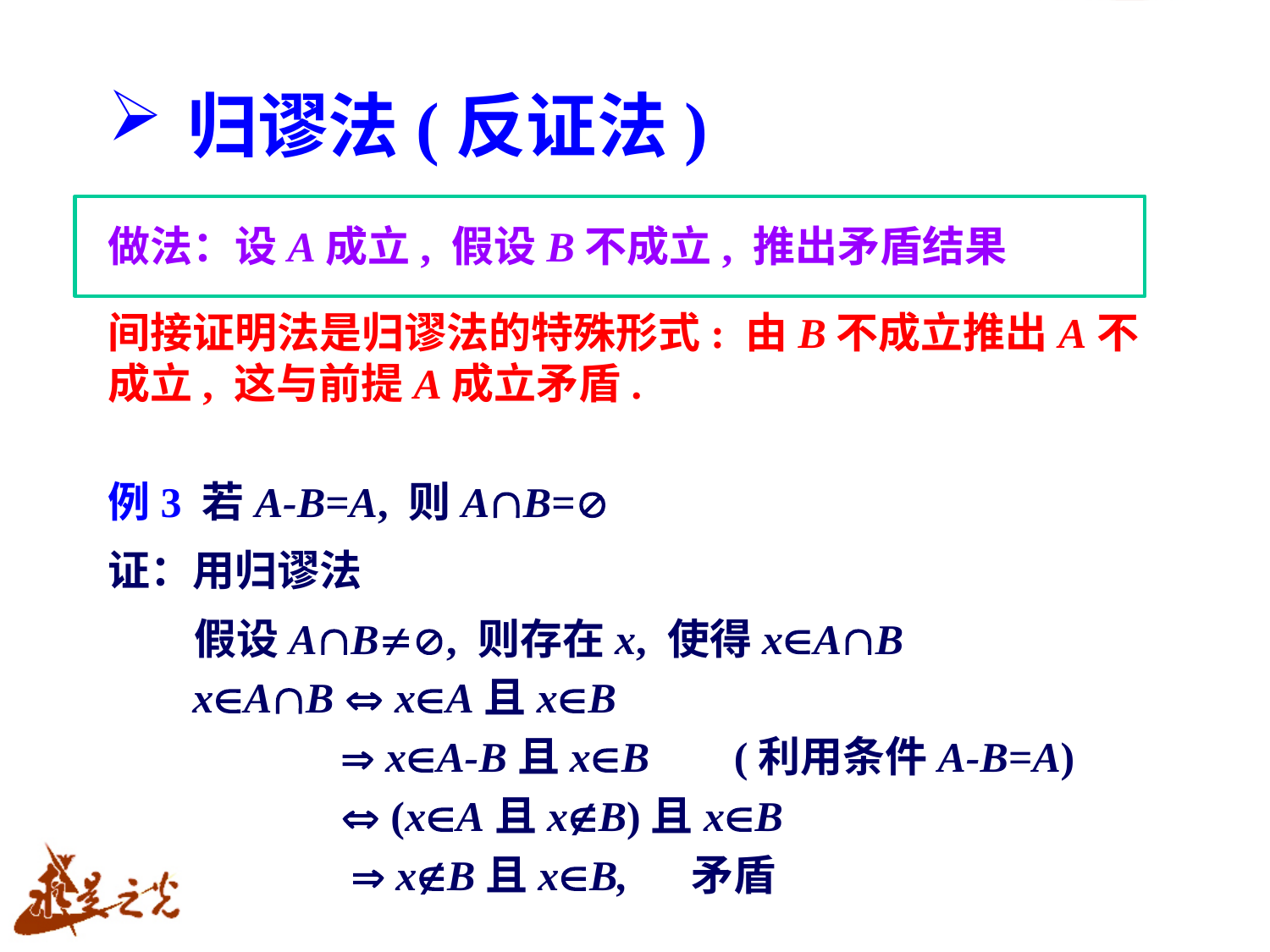

# 归谬法(反证法)

做法：设A成立, 假设B不成立, 推出矛盾结果
间接证明法是归谬法的特殊形式: 由B不成立推出A不成立, 这与前提A成立矛盾.

例3 若A-B=A, 则A∩B=∅
证：用归谬法
        假设A∩B≠∅, 则存在x, 使得x∈A∩B
        x∈A∩B ⇔ x∈A且x∈B
                      ⇒ x∈A-B且x∈B        (利用条件A-B=A)
                      ⇔ (x∈A且x∉B)且x∈B
                       ⇒ x∉B且x∈B,     矛盾
37